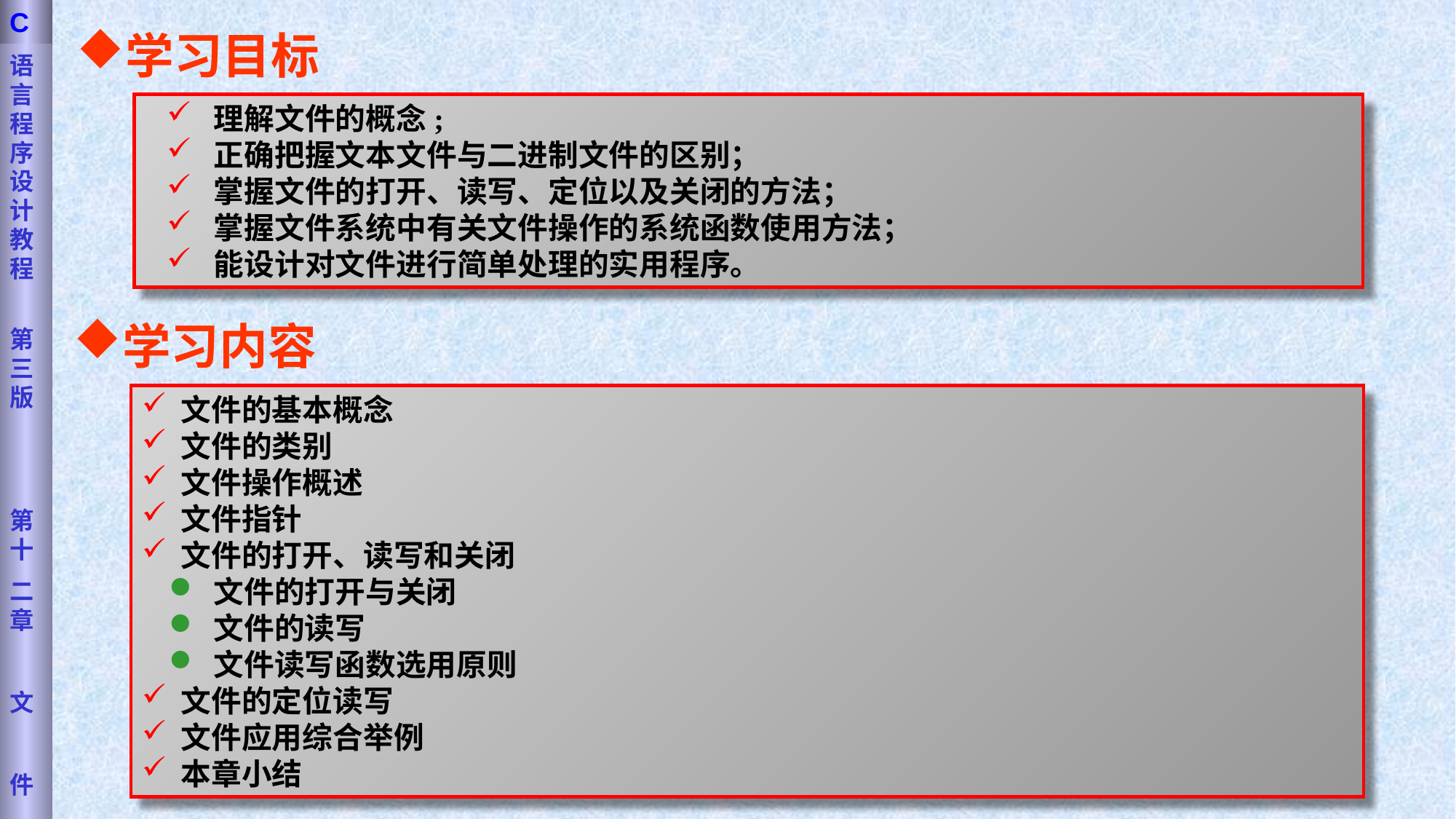

语言程序设计教程
第三版

第十
二章

文

件
C
学习目标
 理解文件的概念;
 正确把握文本文件与二进制文件的区别；
 掌握文件的打开、读写、定位以及关闭的方法；
 掌握文件系统中有关文件操作的系统函数使用方法；
 能设计对文件进行简单处理的实用程序。
学习内容
 文件的基本概念
 文件的类别
 文件操作概述
 文件指针
 文件的打开、读写和关闭
 文件的打开与关闭
 文件的读写
 文件读写函数选用原则
 文件的定位读写
 文件应用综合举例
 本章小结